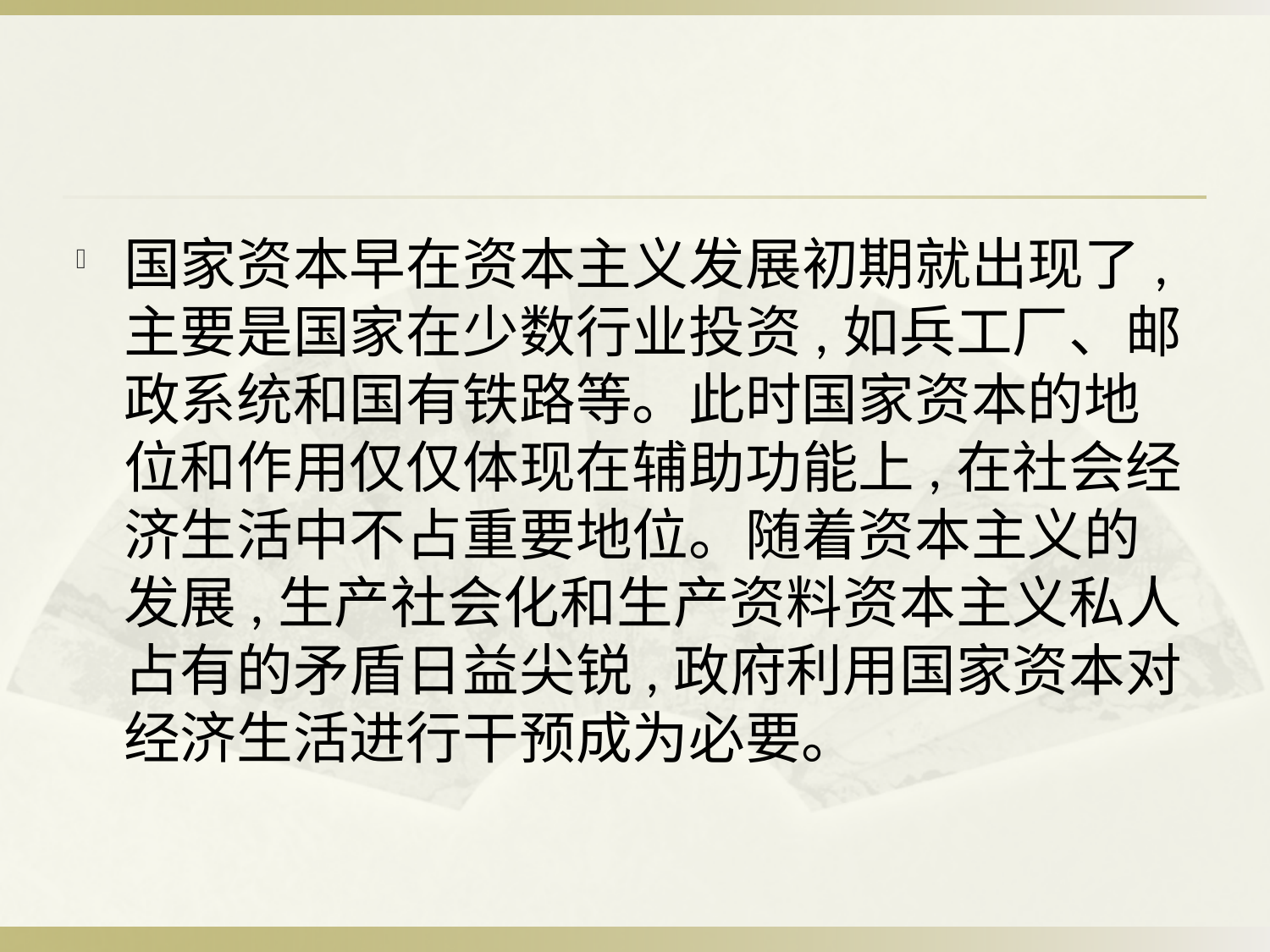

#
国家资本早在资本主义发展初期就出现了,主要是国家在少数行业投资,如兵工厂、邮政系统和国有铁路等。此时国家资本的地位和作用仅仅体现在辅助功能上,在社会经济生活中不占重要地位。随着资本主义的发展,生产社会化和生产资料资本主义私人占有的矛盾日益尖锐,政府利用国家资本对经济生活进行干预成为必要。